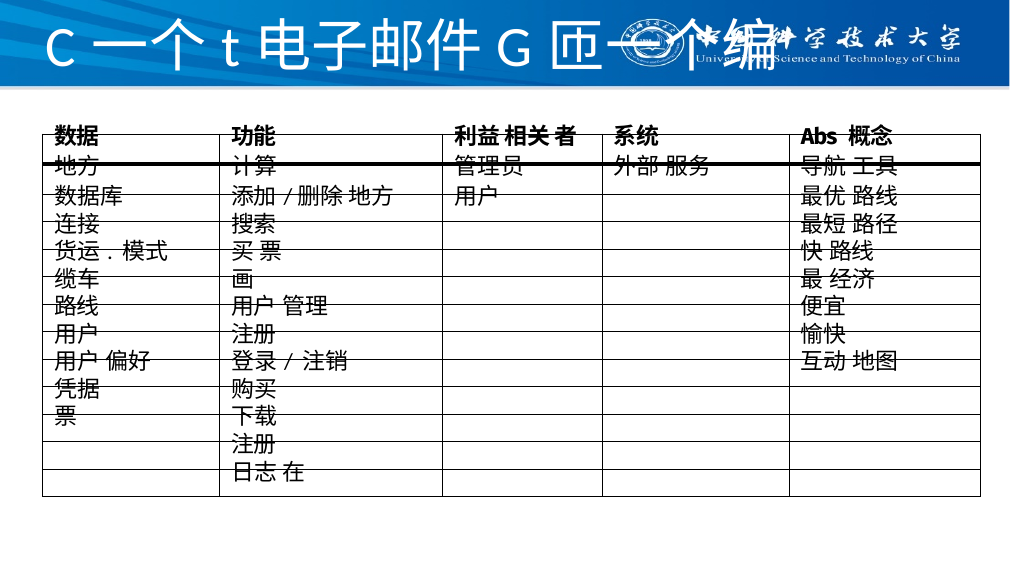

# C一个t电子邮件G匝一个编
| 数据 | 功能 | 利益 相关 者 | 系统 | Abs 概念 |
| --- | --- | --- | --- | --- |
| 地方 | 计算 | 管理员 | 外部 服务 | 导航 工具 |
| 数据库 | 添加/删除 地方 | 用户 |  | 最优 路线 |
| 连接 | 搜索 |  |  | 最短 路径 |
| 货运. 模式 | 买 票 |  |  | 快 路线 |
| 缆车 | 画 |  |  | 最 经济 |
| 路线 | 用户 管理 |  |  | 便宜 |
| 用户 | 注册 |  |  | 愉快 |
| 用户 偏好 | 登录/ 注销 |  |  | 互动 地图 |
| 凭据 | 购买 |  |  |  |
| 票 | 下载 |  |  |  |
|  | 注册 |  |  |  |
|  | 日志 在 |  |  |  |